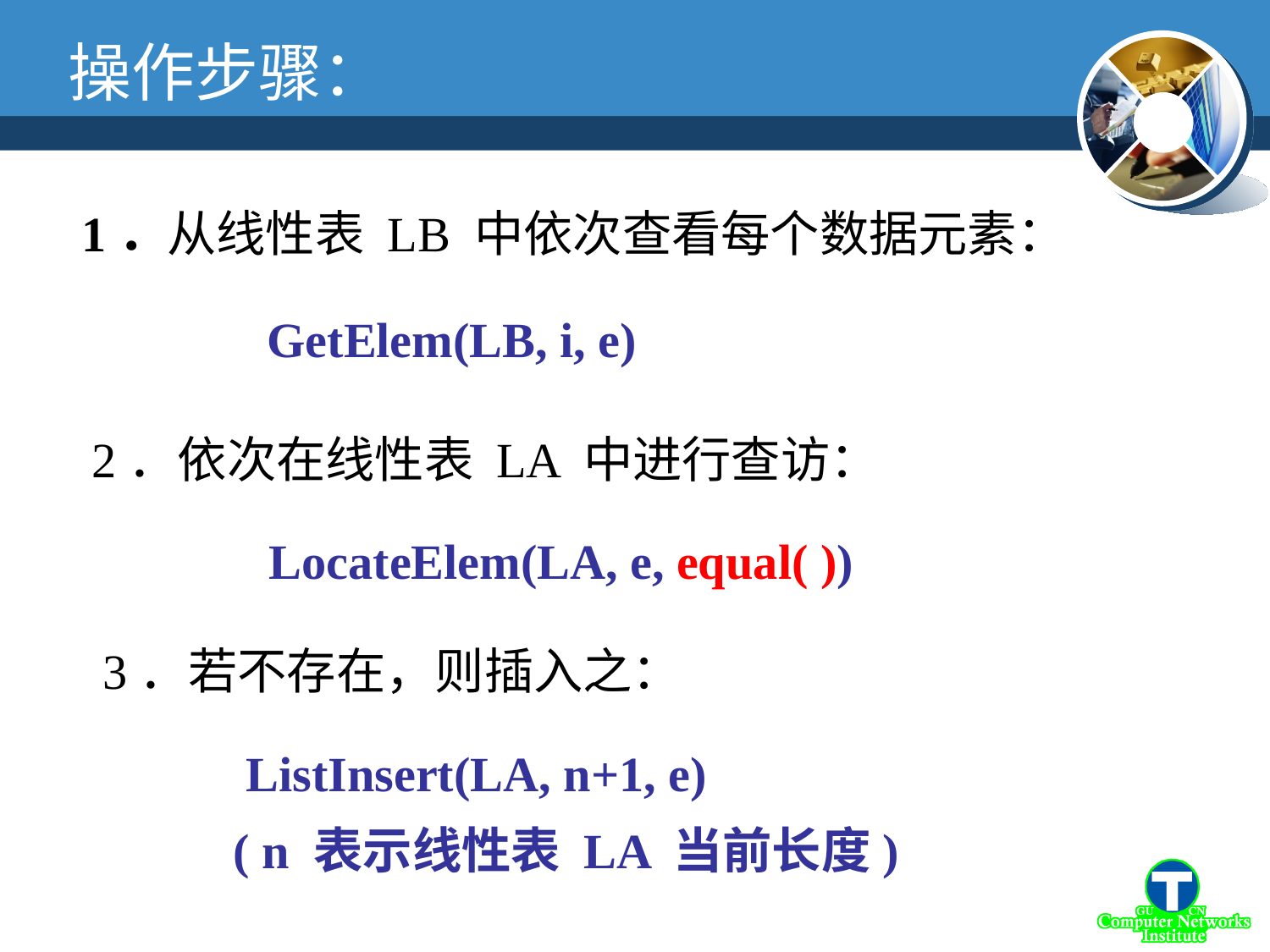

操作步骤：
1．从线性表 LB 中依次查看每个数据元素：
GetElem(LB, i, e)
2．依次在线性表 LA 中进行查访：
 LocateElem(LA, e, equal( ))
3．若不存在，则插入之：
 ListInsert(LA, n+1, e)
( n 表示线性表 LA 当前长度)